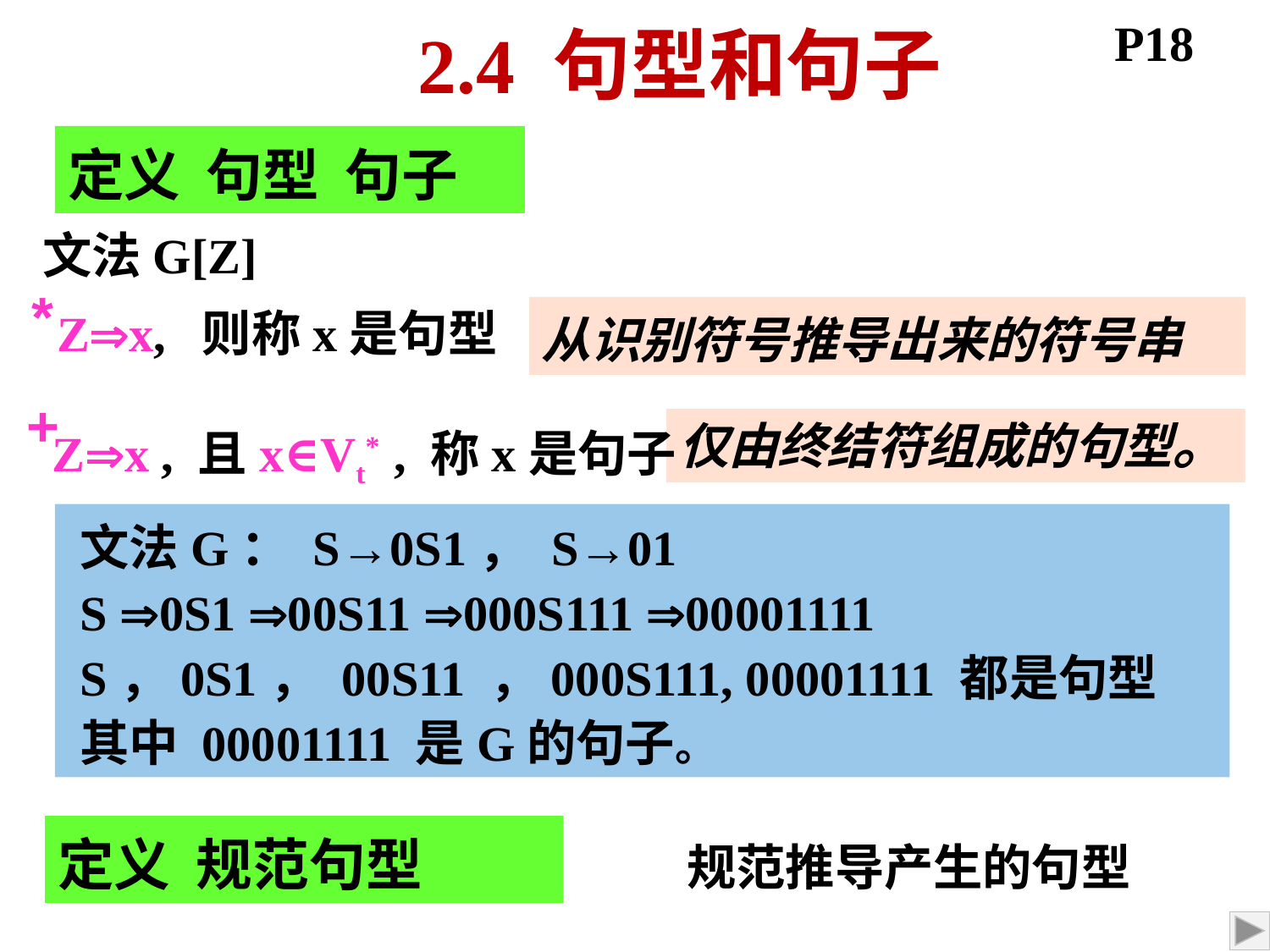

2.4 句型和句子
P18
定义  句型  句子
文法G[Z]
 Z⇒x,  则称x是句型
*
从识别符号推导出来的符号串
+
仅由终结符组成的句型。
Z⇒x , 且x∈Vt*  , 称x是句子
文法G： S→0S1， S→01
S ⇒0S1 ⇒00S11 ⇒000S111 ⇒00001111
S，0S1， 00S11 ，000S111, 00001111 都是句型
其中 00001111 是G的句子。
定义  规范句型
规范推导产生的句型